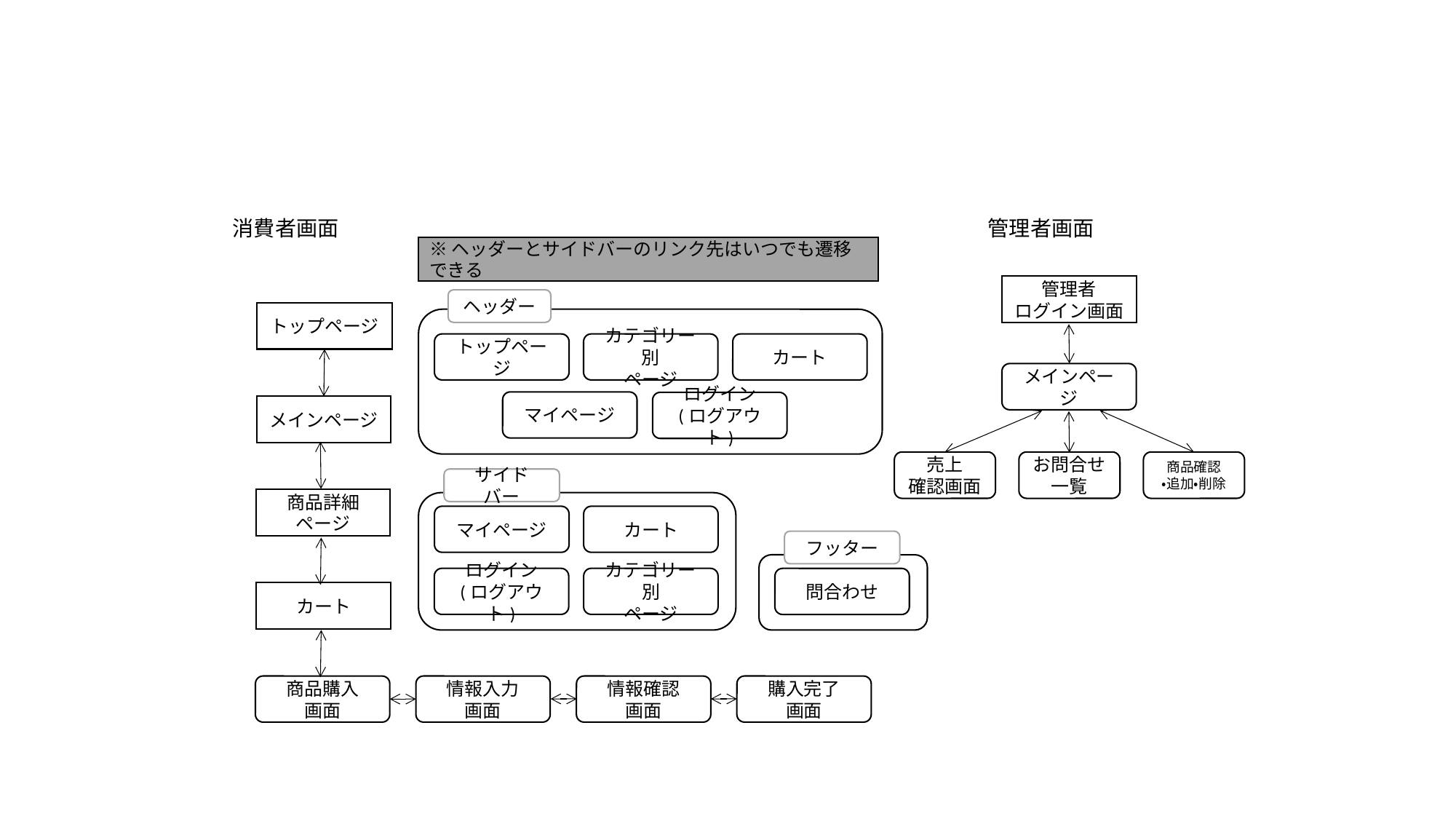

消費者画面
管理者画面
※ヘッダーとサイドバーのリンク先はいつでも遷移できる
管理者
ログイン画面
メインページ
売上
確認画面
お問合せ
一覧
商品確認
・追加・削除
ヘッダー

トップページ
カテゴリー別
ページ
カート
マイページ
ログイン
(ログアウト)
トップページ
メインページ
商品詳細
ページ
カート
商品購入
画面
情報入力
画面
情報確認
画面
購入完了
画面
サイドバー

マイページ
カート
ログイン
(ログアウト)
カテゴリー別
ページ
フッター

問合わせ